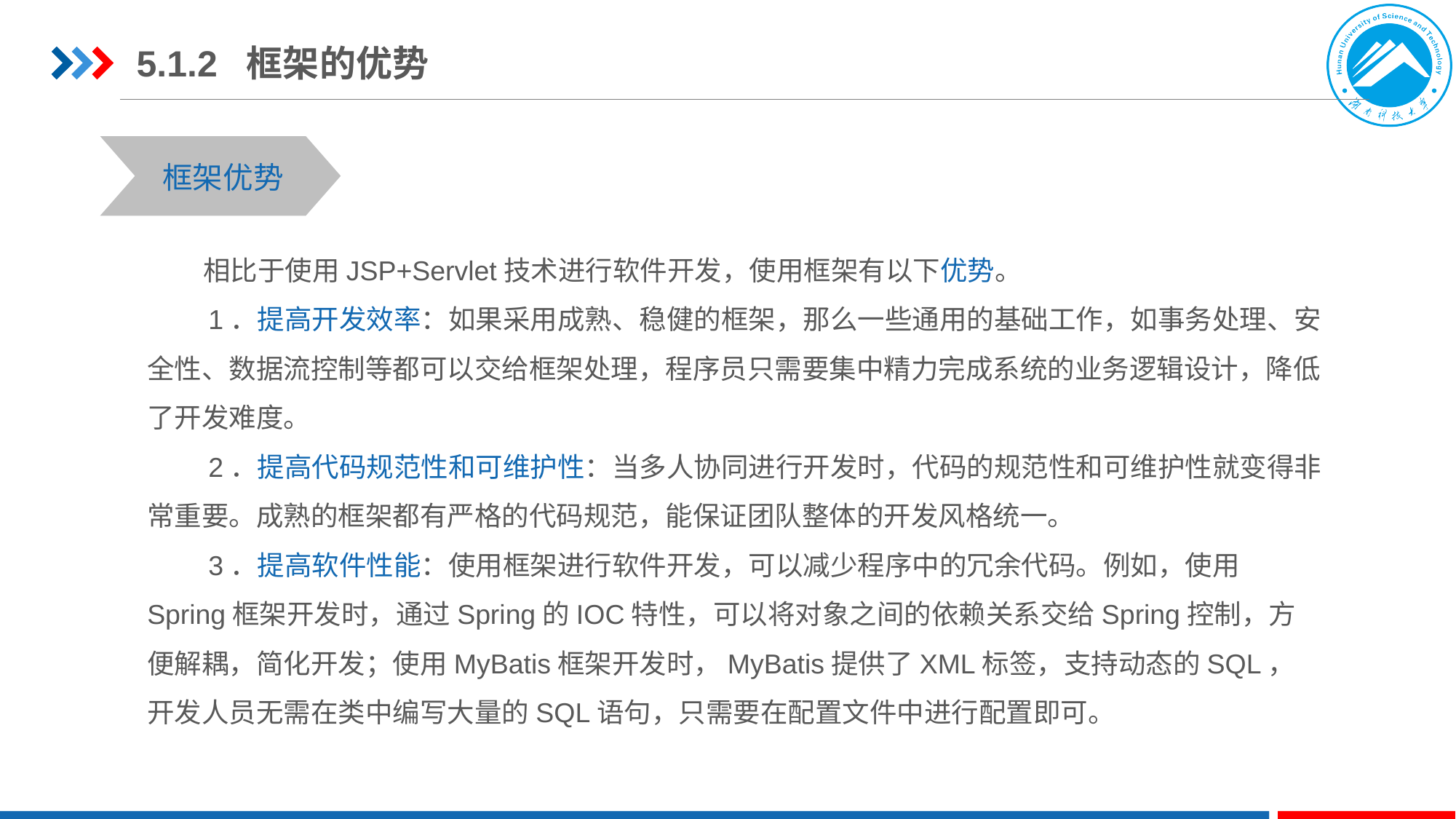

5.1.2  框架的优势

框架优势
        相比于使用JSP+Servlet技术进行软件开发，使用框架有以下优势。
        1．提高开发效率：如果采用成熟、稳健的框架，那么一些通用的基础工作，如事务处理、安全性、数据流控制等都可以交给框架处理，程序员只需要集中精力完成系统的业务逻辑设计，降低了开发难度。
        2．提高代码规范性和可维护性：当多人协同进行开发时，代码的规范性和可维护性就变得非常重要。成熟的框架都有严格的代码规范，能保证团队整体的开发风格统一。
        3．提高软件性能：使用框架进行软件开发，可以减少程序中的冗余代码。例如，使用Spring框架开发时，通过Spring的IOC特性，可以将对象之间的依赖关系交给Spring控制，方便解耦，简化开发；使用MyBatis框架开发时，MyBatis提供了XML标签，支持动态的SQL，开发人员无需在类中编写大量的SQL语句，只需要在配置文件中进行配置即可。